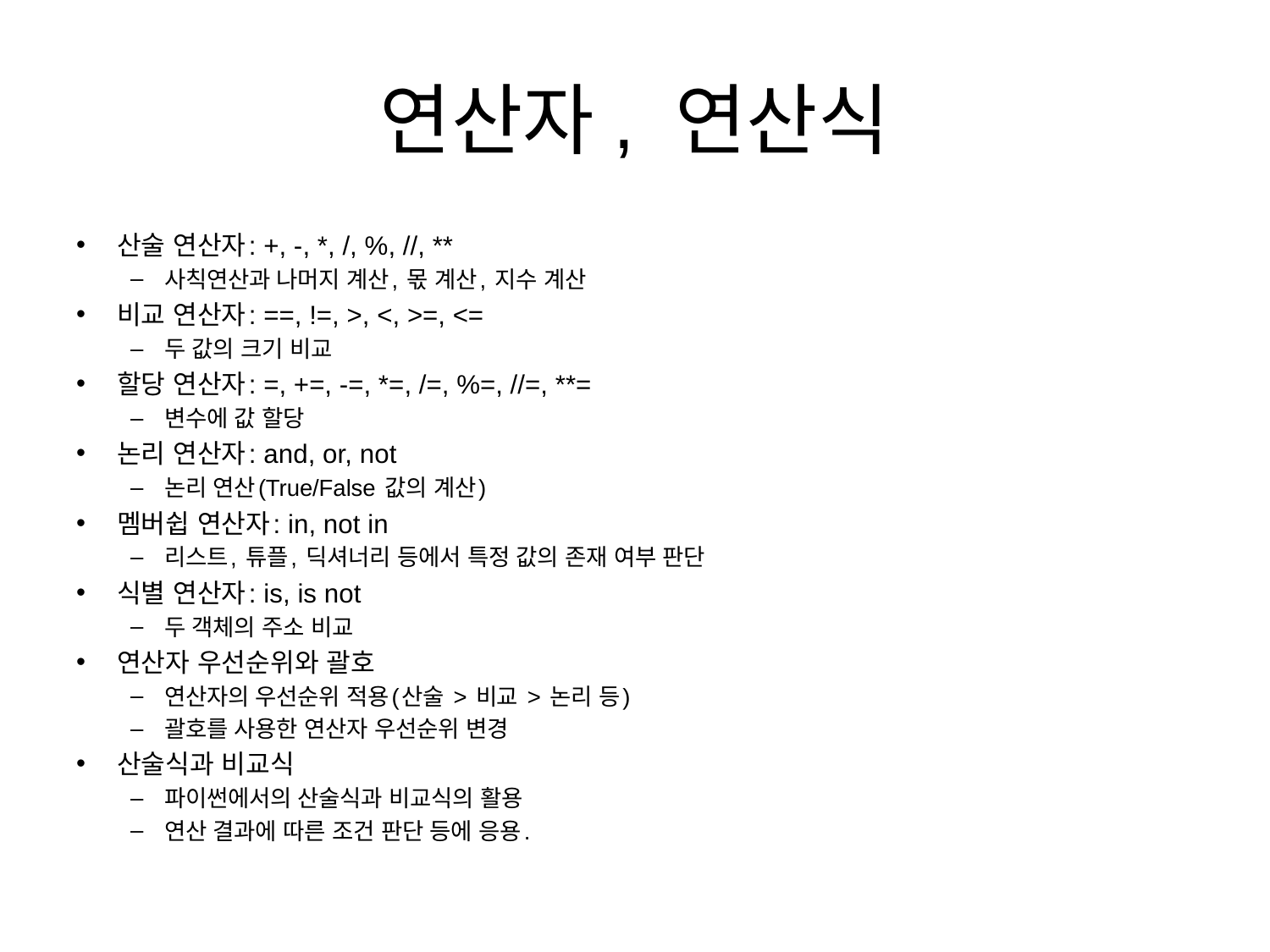

# 연산자, 연산식
산술 연산자: +, -, *, /, %, //, **
사칙연산과 나머지 계산, 몫 계산, 지수 계산
비교 연산자: ==, !=, >, <, >=, <=
두 값의 크기 비교
할당 연산자: =, +=, -=, *=, /=, %=, //=, **=
변수에 값 할당
논리 연산자: and, or, not
논리 연산(True/False 값의 계산)
멤버쉽 연산자: in, not in
리스트, 튜플, 딕셔너리 등에서 특정 값의 존재 여부 판단
식별 연산자: is, is not
두 객체의 주소 비교
연산자 우선순위와 괄호
연산자의 우선순위 적용(산술 > 비교 > 논리 등)
괄호를 사용한 연산자 우선순위 변경
산술식과 비교식
파이썬에서의 산술식과 비교식의 활용
연산 결과에 따른 조건 판단 등에 응용.